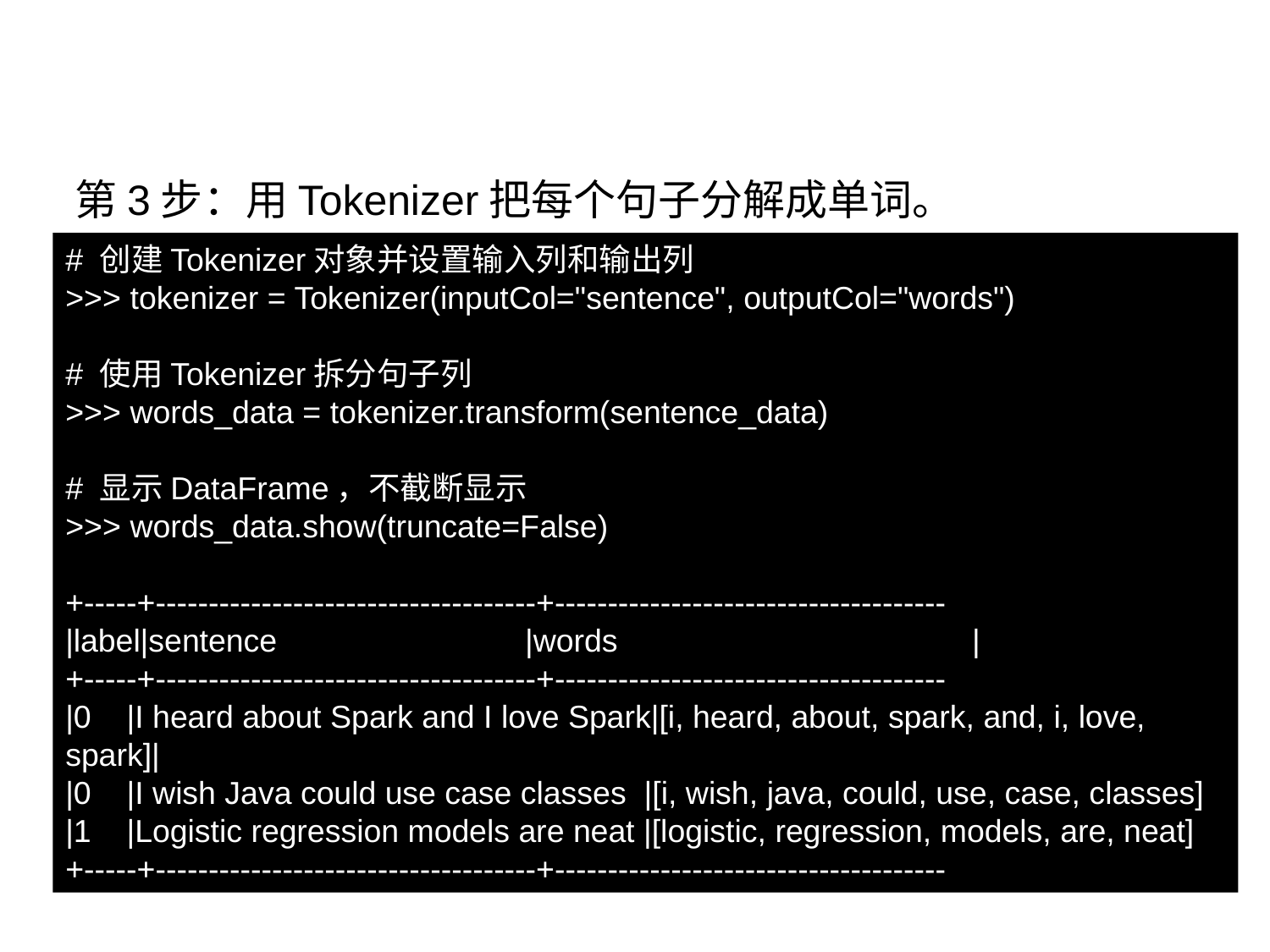

9.6.1 特征提取
第3步：用Tokenizer把每个句子分解成单词。
# 创建Tokenizer对象并设置输入列和输出列
>>> tokenizer = Tokenizer(inputCol="sentence", outputCol="words")

# 使用Tokenizer拆分句子列
>>> words_data = tokenizer.transform(sentence_data)

# 显示DataFrame，不截断显示
>>> words_data.show(truncate=False)

+-----+------------------------------------+-------------------------------------
|label|sentence                            |words                                        |
+-----+------------------------------------+-------------------------------------
|0    |I heard about Spark and I love Spark|[i, heard, about, spark, and, i, love, spark]|
|0    |I wish Java could use case classes  |[i, wish, java, could, use, case, classes]
|1    |Logistic regression models are neat |[logistic, regression, models, are, neat]
+-----+------------------------------------+-------------------------------------